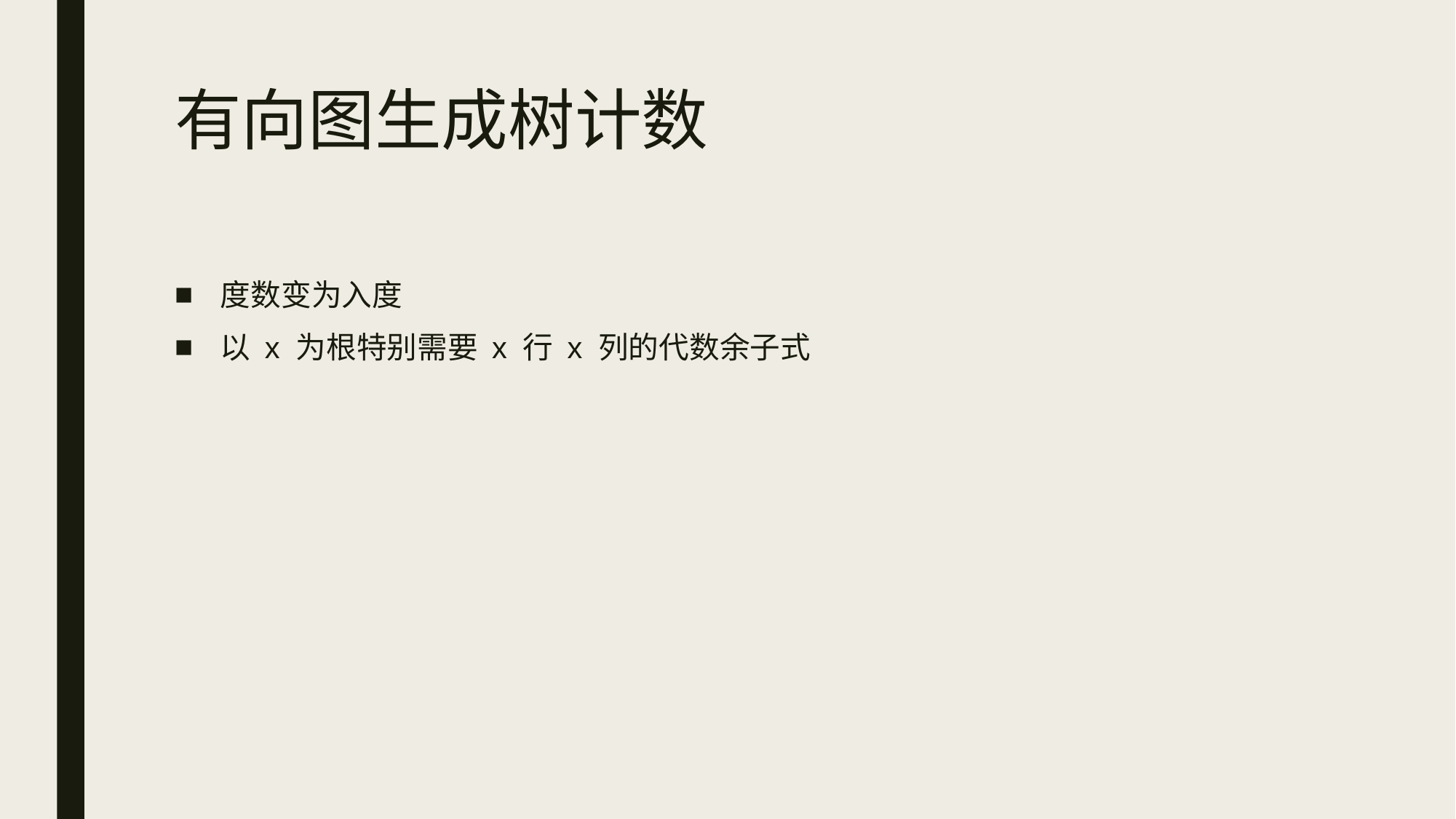

# 有向图生成树计数
度数变为入度
以 x 为根特别需要 x 行 x 列的代数余子式